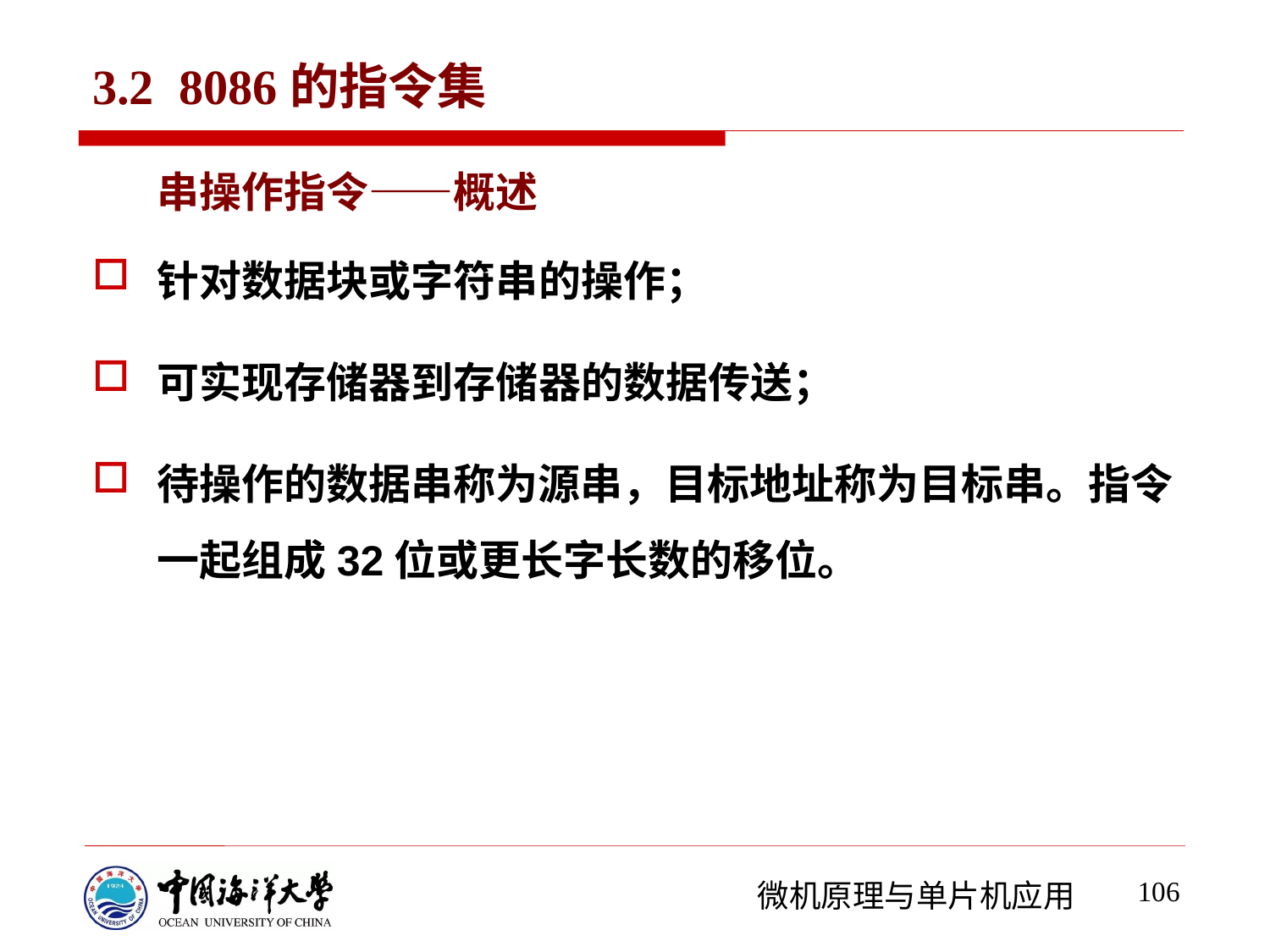

# 3.2  8086的指令集
串操作指令——概述
针对数据块或字符串的操作；
可实现存储器到存储器的数据传送；
待操作的数据串称为源串，目标地址称为目标串。指令一起组成32位或更长字长数的移位。

106